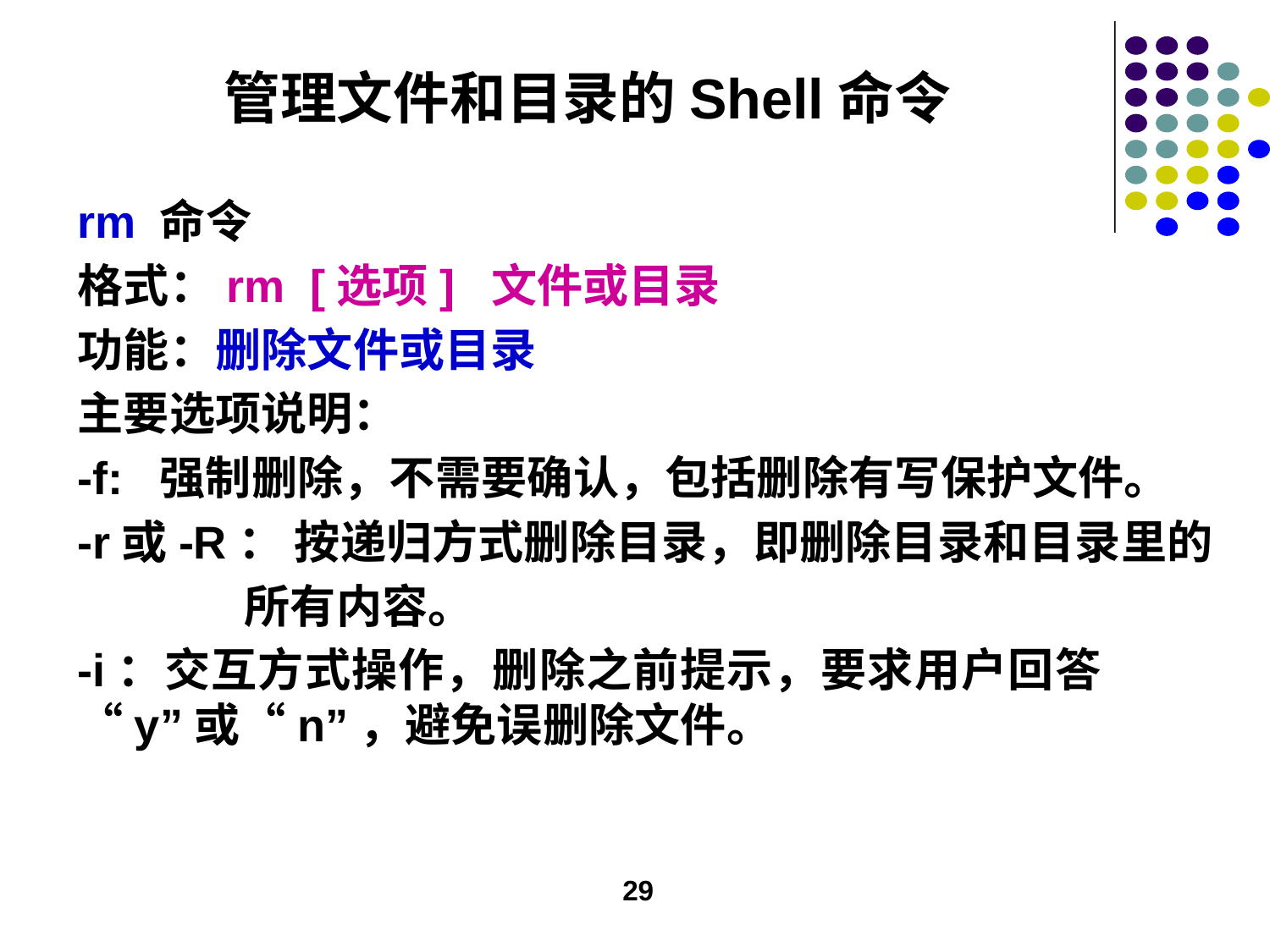

# 管理文件和目录的Shell命令
rm 命令
格式：rm  [选项]  文件或目录
功能：删除文件或目录
主要选项说明：
-f:  强制删除，不需要确认，包括删除有写保护文件。
-r或-R： 按递归方式删除目录，即删除目录和目录里的
               所有内容。
-i：交互方式操作，删除之前提示，要求用户回答           “y”或“n”，避免误删除文件。

29